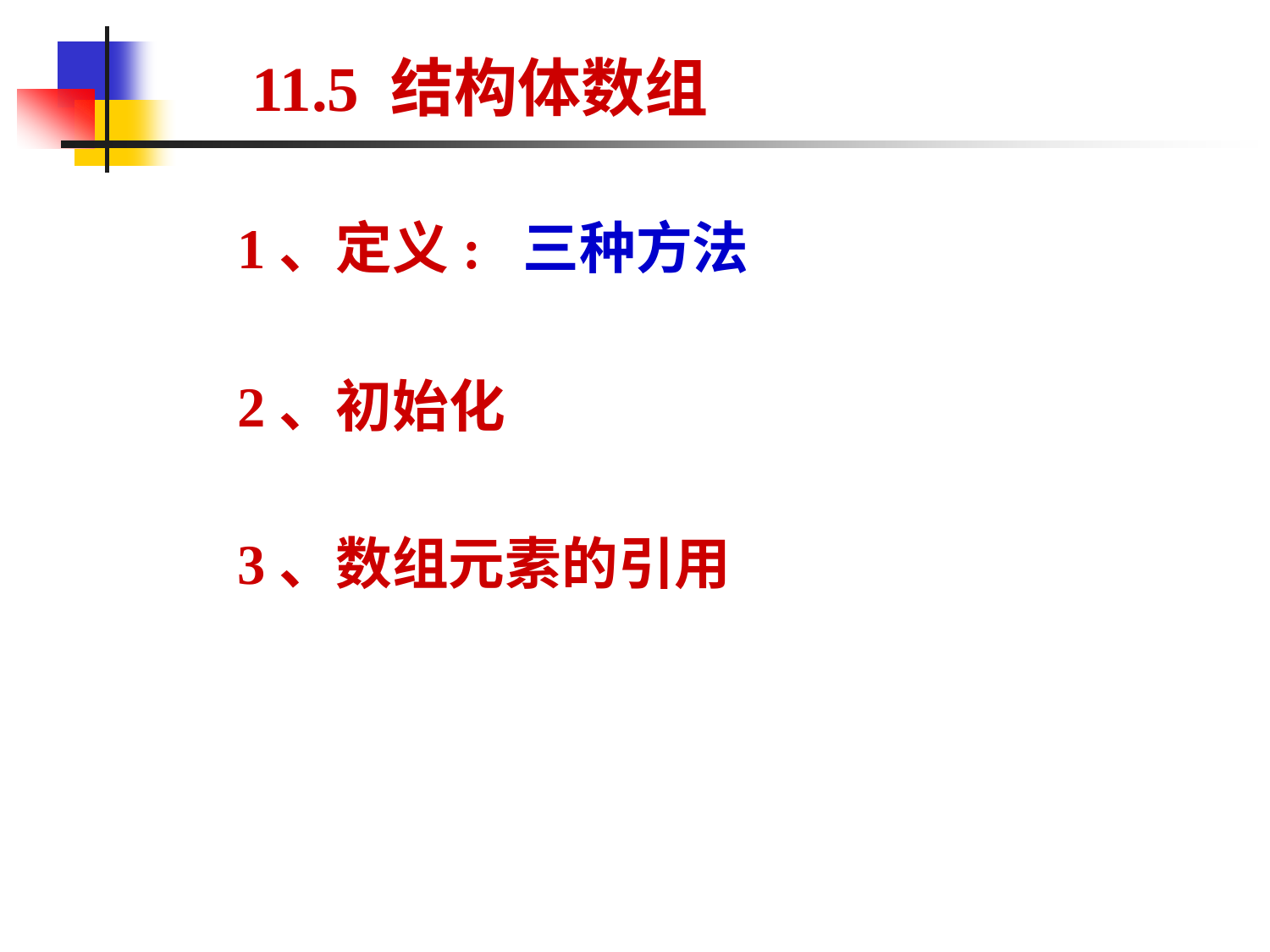

# 11.5 结构体数组
1、定义:  三种方法

2、初始化

3、数组元素的引用